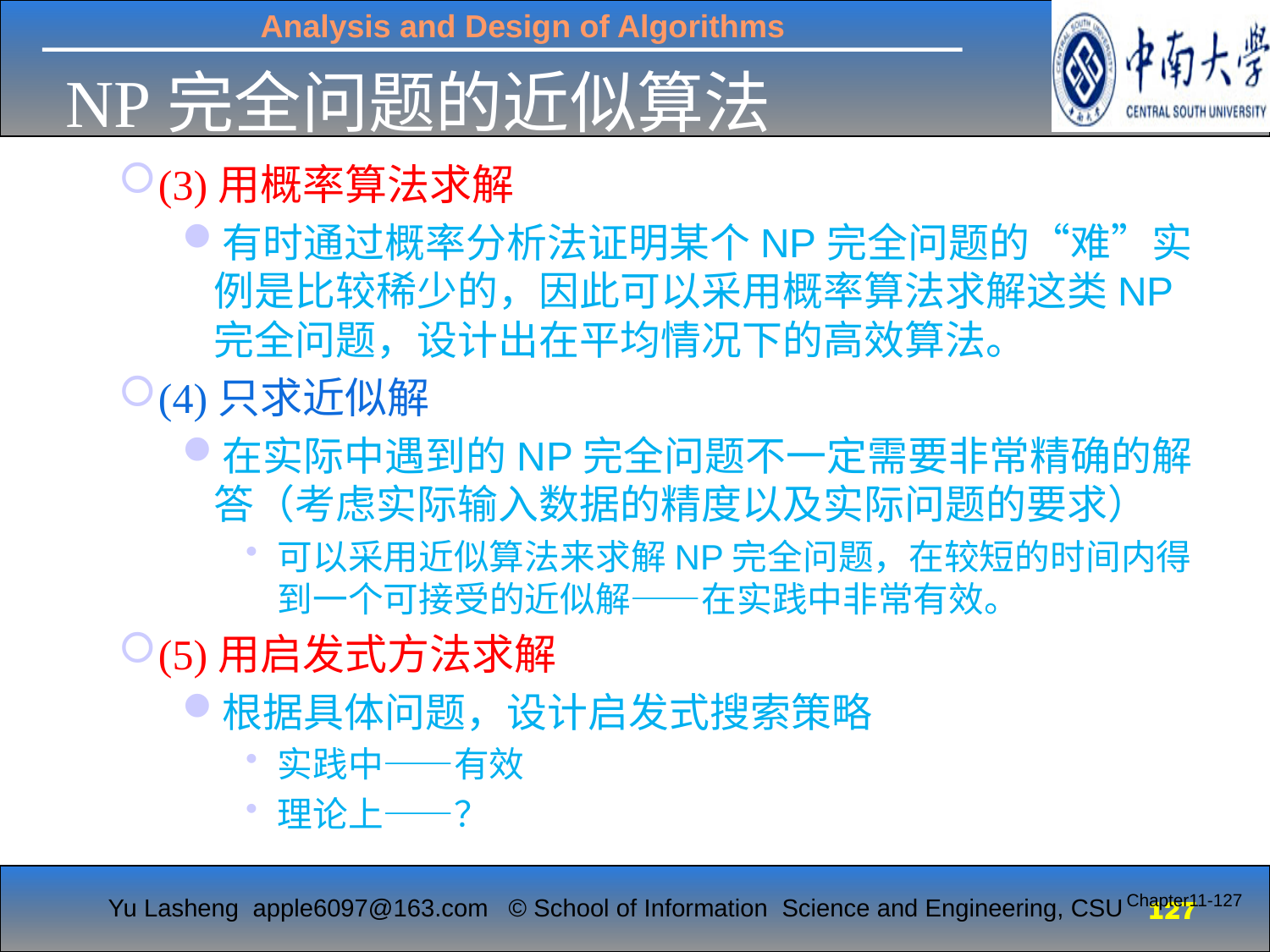

NP完全问题的近似算法
#
(3)用概率算法求解
有时通过概率分析法证明某个NP完全问题的“难”实例是比较稀少的，因此可以采用概率算法求解这类NP完全问题，设计出在平均情况下的高效算法。
(4)只求近似解
在实际中遇到的NP完全问题不一定需要非常精确的解答（考虑实际输入数据的精度以及实际问题的要求）
可以采用近似算法来求解NP完全问题，在较短的时间内得到一个可接受的近似解——在实践中非常有效。
(5)用启发式方法求解
根据具体问题，设计启发式搜索策略
实践中——有效
理论上——？

Chapter11-127
127